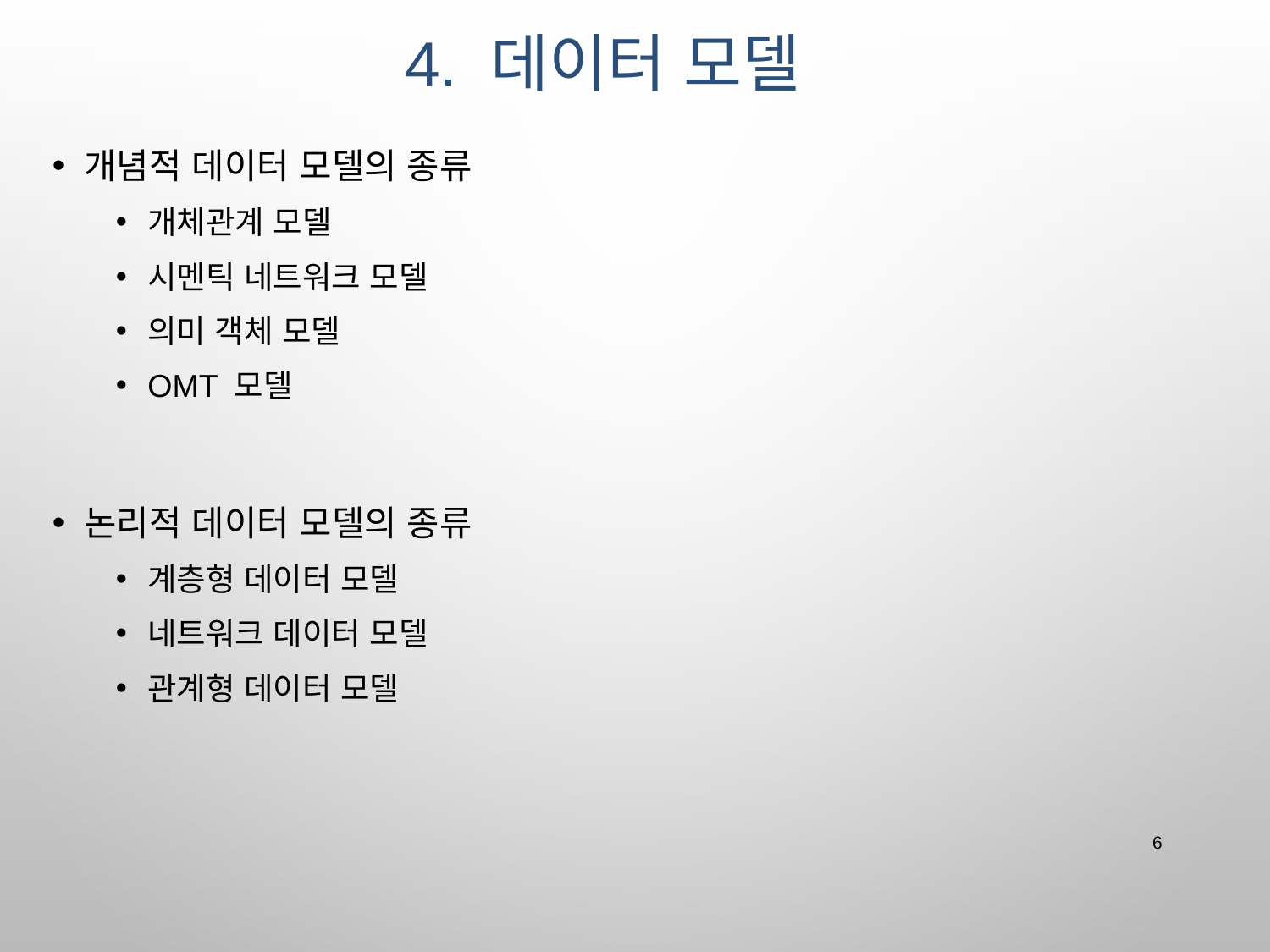

# 4. 데이터 모델
개념적 데이터 모델의 종류
개체관계 모델
시멘틱 네트워크 모델
의미 객체 모델
OMT 모델

논리적 데이터 모델의 종류
계층형 데이터 모델
네트워크 데이터 모델
관계형 데이터 모델

6